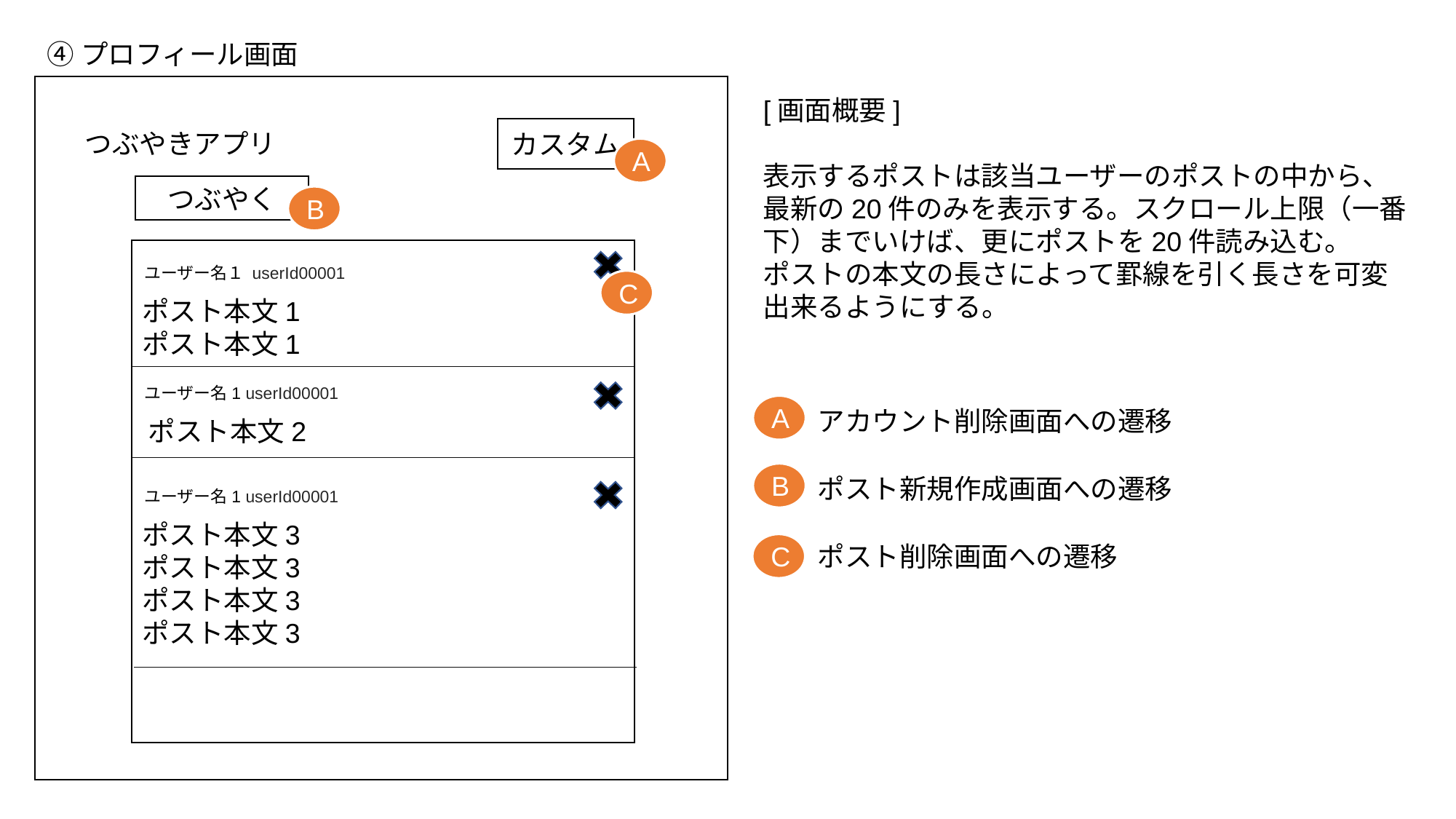

④プロフィール画面

[画面概要]

表示するポストは該当ユーザーのポストの中から、最新の20件のみを表示する。スクロール上限（一番下）までいけば、更にポストを20件読み込む。
ポストの本文の長さによって罫線を引く長さを可変出来るようにする。
カスタム
つぶやきアプリ
A
つぶやく
B

ユーザー名１ userId00001
C
ポスト本文1
ポスト本文1

ユーザー名1 userId00001
A
　　アカウント削除画面への遷移
ポスト本文2

B
　　ポスト新規作成画面への遷移

ユーザー名1 userId00001
ポスト本文3
ポスト本文3
ポスト本文3
ポスト本文3

C
　　ポスト削除画面への遷移